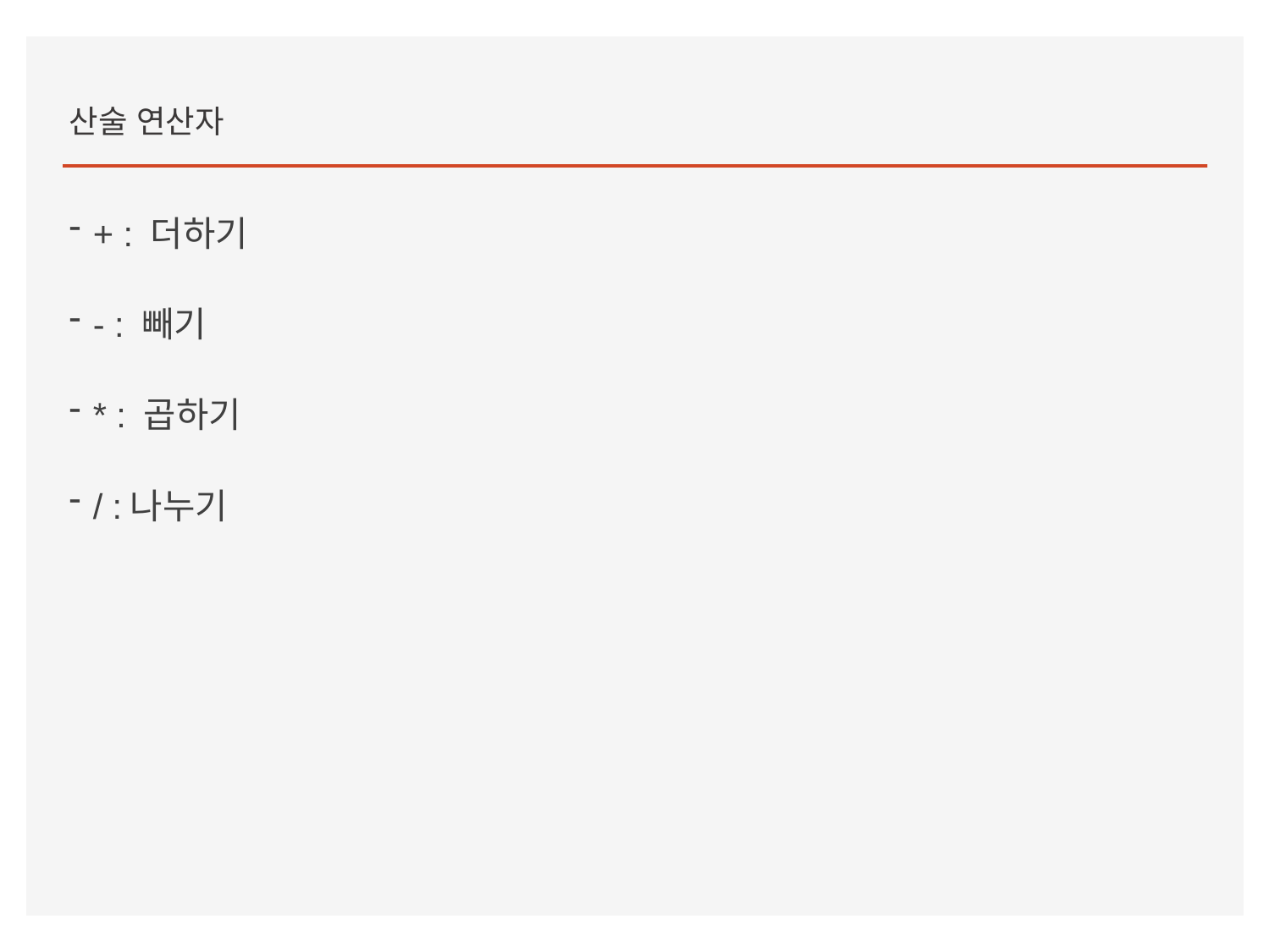

산술 연산자
+ : 더하기
- : 빼기
* : 곱하기
/ :나누기